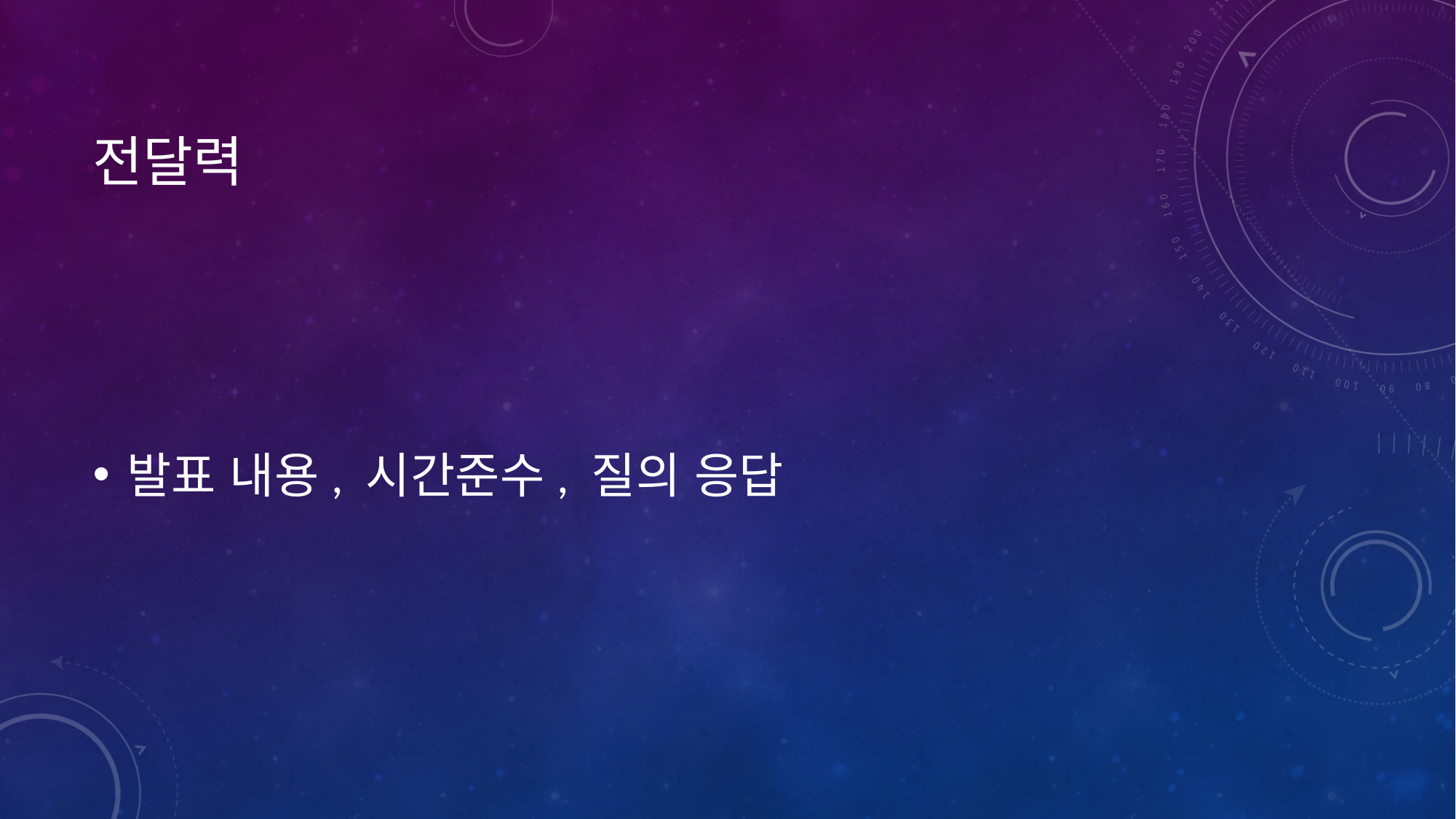

# 전달력
발표 내용, 시간준수, 질의 응답